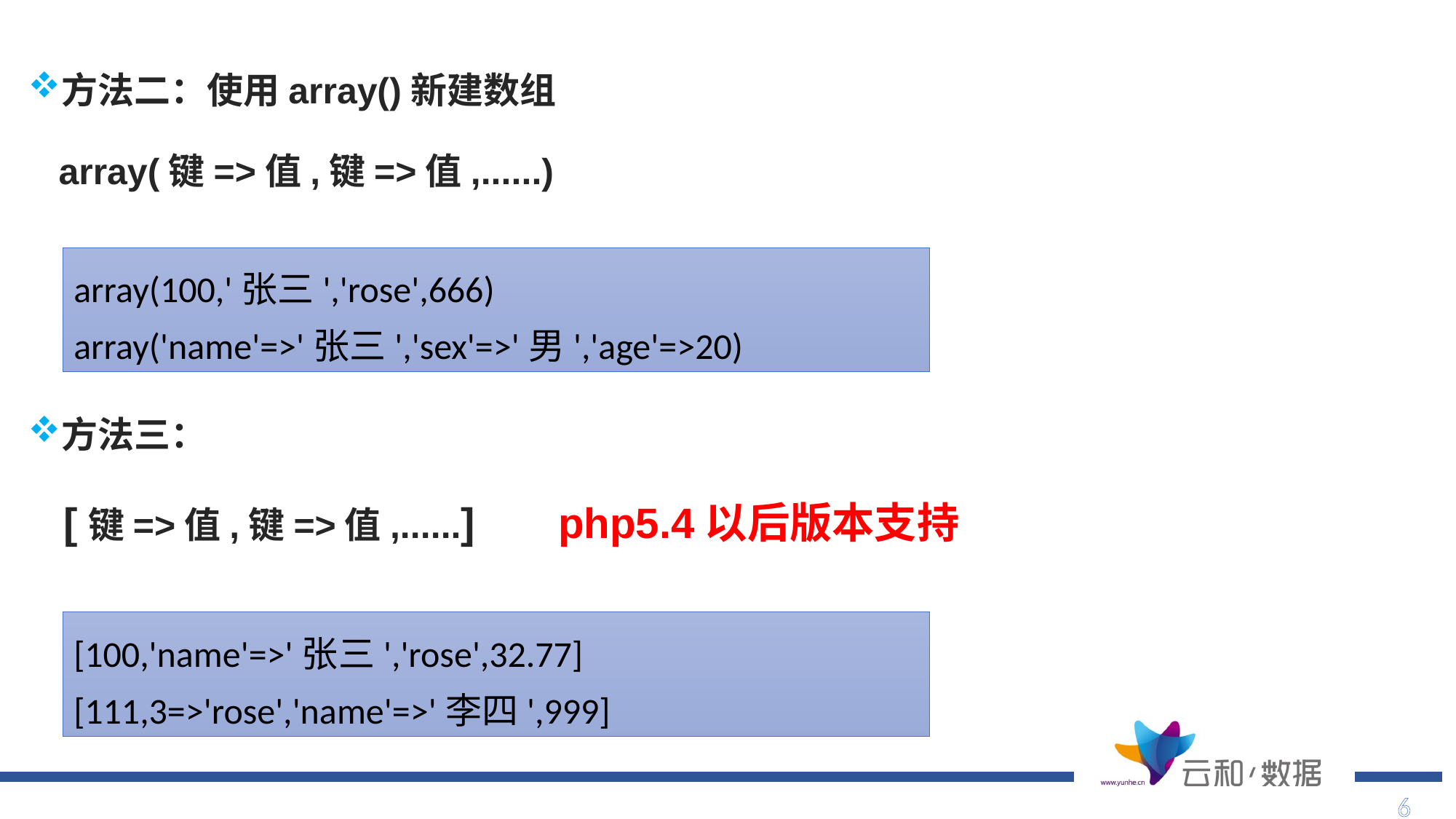

方法二：使用array()新建数组
   array(键=>值,键=>值,......)

方法三：
   [键=>值,键=>值,......]       php5.4以后版本支持

array(100,'张三','rose',666)
array('name'=>'张三','sex'=>'男','age'=>20)
[100,'name'=>'张三','rose',32.77]
[111,3=>'rose','name'=>'李四',999]